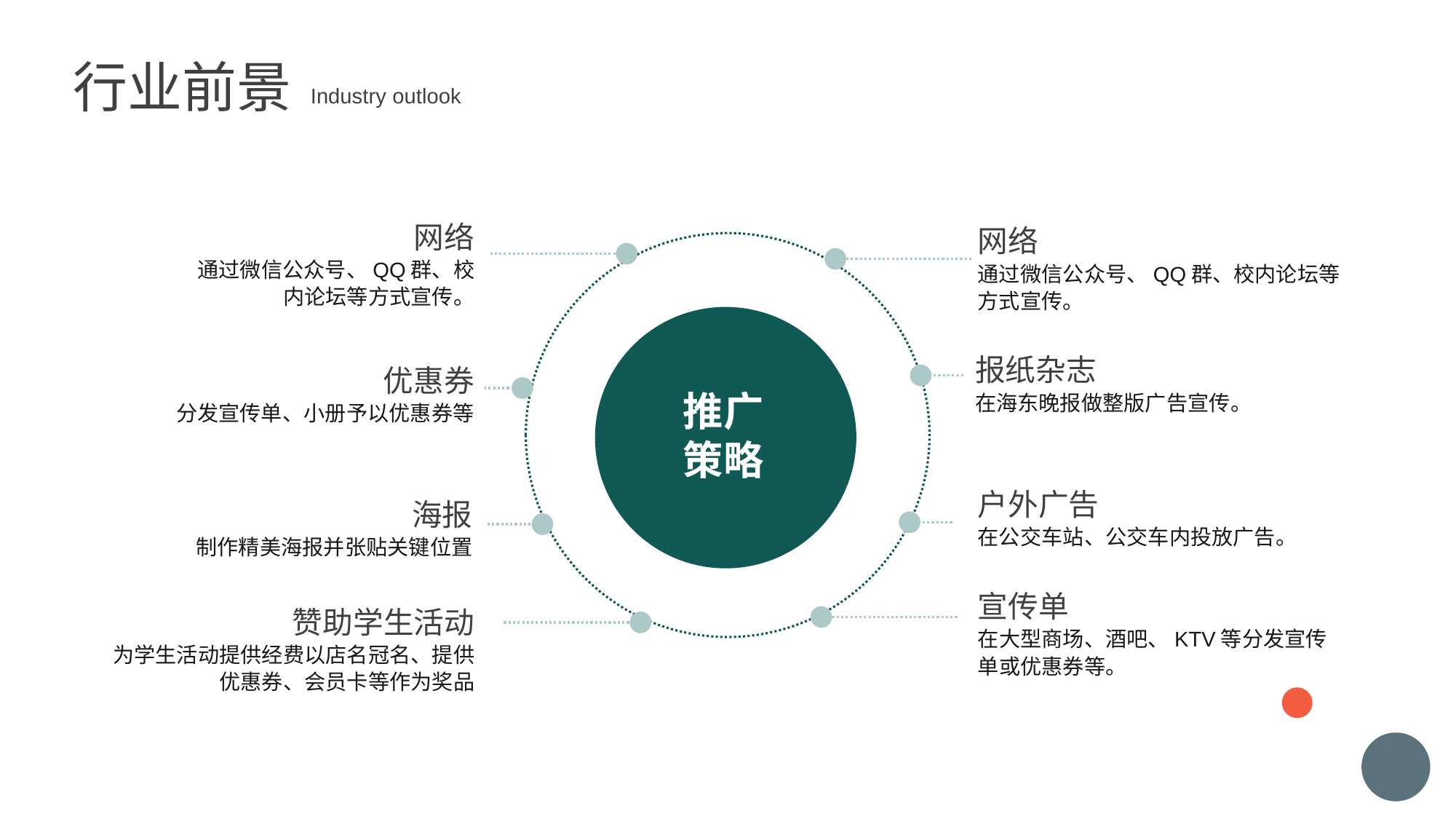

行业前景
Industry outlook
网络
通过微信公众号、QQ群、校内论坛等方式宣传。
网络
通过微信公众号、QQ群、校内论坛等方式宣传。

报纸杂志
在海东晚报做整版广告宣传。

优惠券
分发宣传单、小册予以优惠券等

推广
策略
户外广告
在公交车站、公交车内投放广告。
海报
制作精美海报并张贴关键位置

宣传单
在大型商场、酒吧、KTV等分发宣传单或优惠券等。
赞助学生活动
为学生活动提供经费以店名冠名、提供优惠券、会员卡等作为奖品